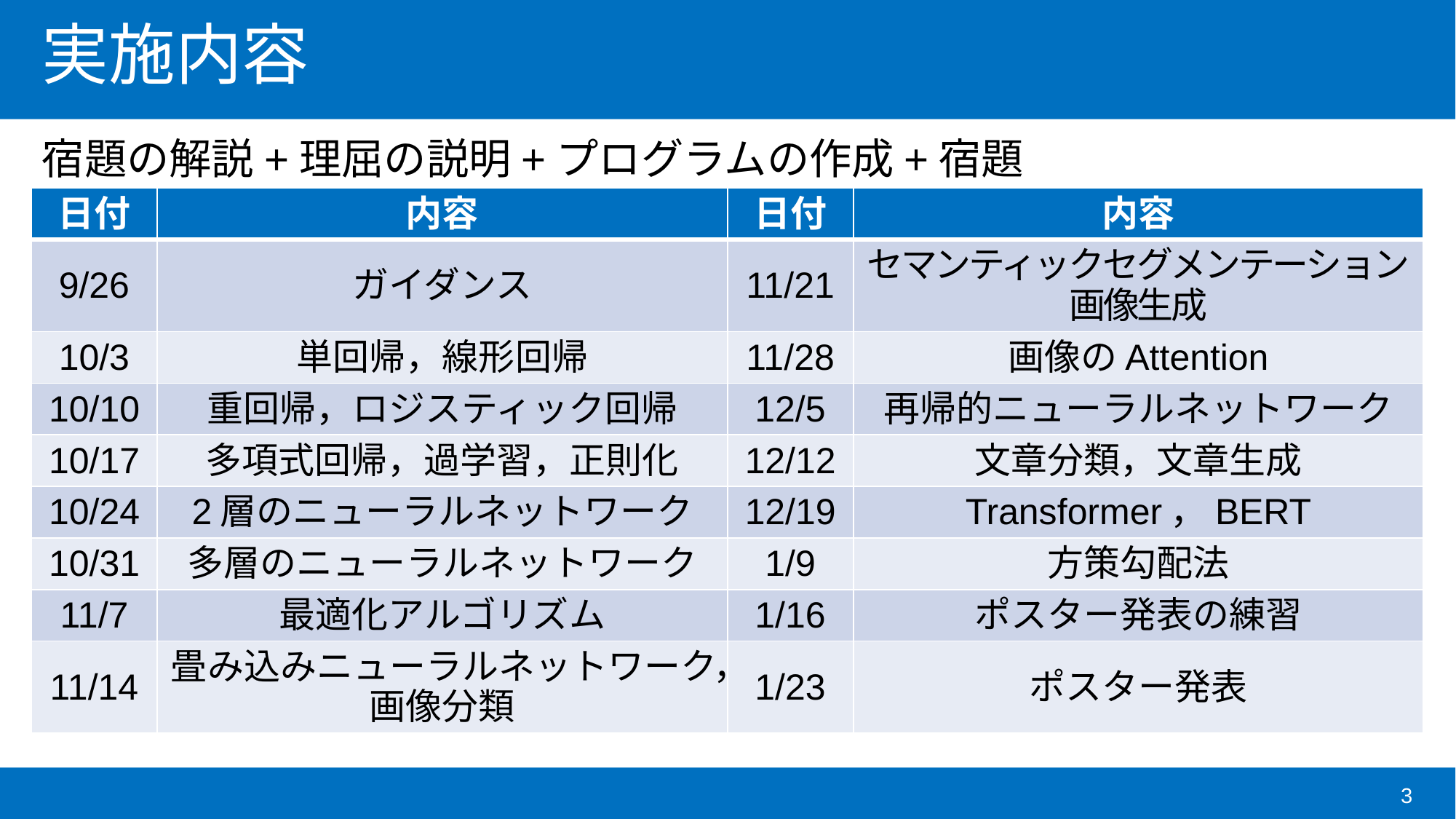

# 実施内容
宿題の解説+理屈の説明+プログラムの作成+宿題

| 日付 | 内容 | 日付 | 内容 |
| --- | --- | --- | --- |
| 9/26 | ガイダンス | 11/21 | セマンティックセグメンテーション 画像生成 |
| 10/3 | 単回帰，線形回帰 | 11/28 | 画像のAttention |
| 10/10 | 重回帰，ロジスティック回帰 | 12/5 | 再帰的ニューラルネットワーク |
| 10/17 | 多項式回帰，過学習，正則化 | 12/12 | 文章分類，文章生成 |
| 10/24 | 2層のニューラルネットワーク | 12/19 | Transformer，BERT |
| 10/31 | 多層のニューラルネットワーク | 1/9 | 方策勾配法 |
| 11/7 | 最適化アルゴリズム | 1/16 | ポスター発表の練習 |
| 11/14 | 畳み込みニューラルネットワーク， 画像分類 | 1/23 | ポスター発表 |
3